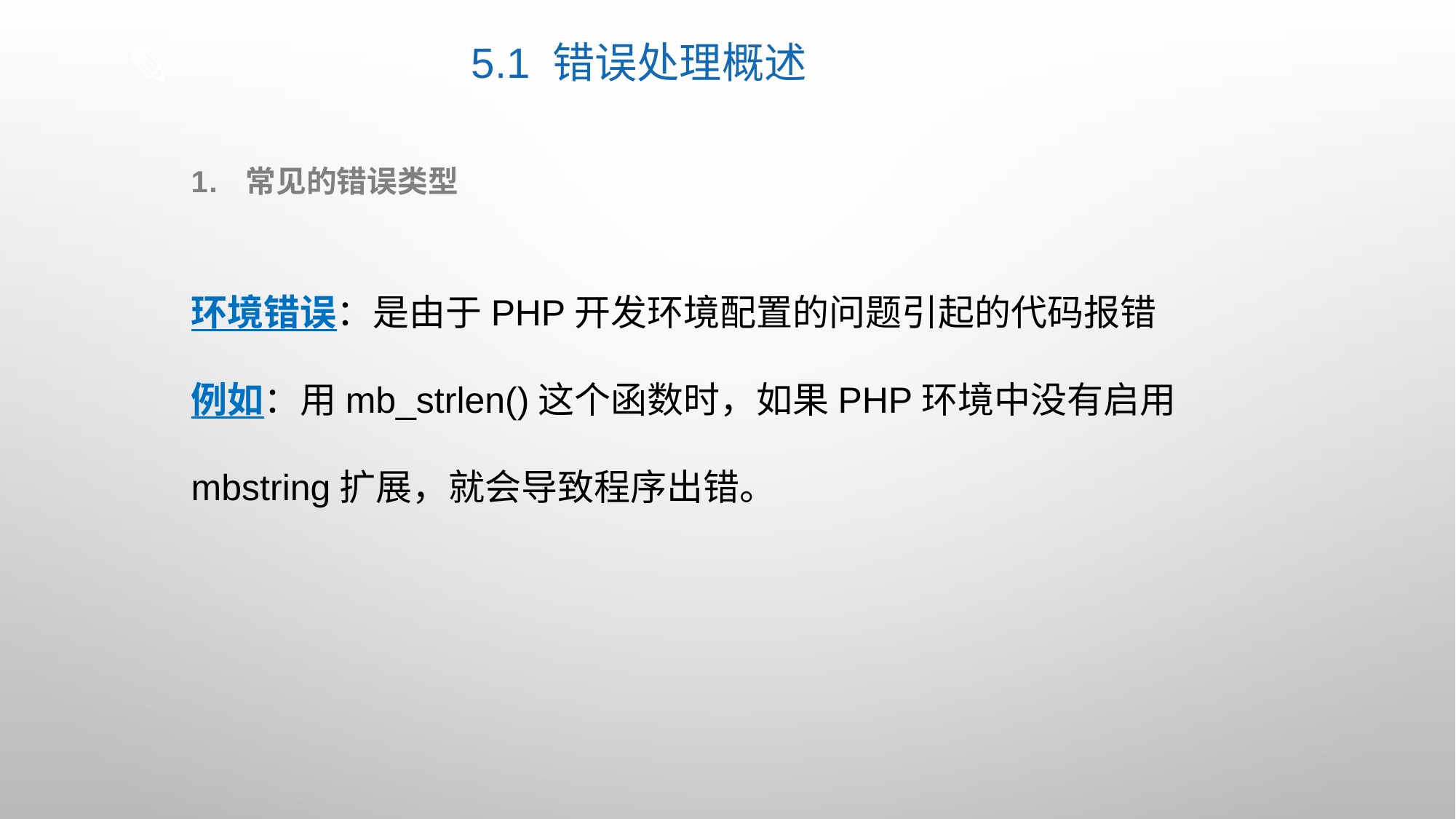

# 5.1 错误处理概述
常见的错误类型
环境错误：是由于PHP开发环境配置的问题引起的代码报错
例如：用mb_strlen()这个函数时，如果PHP环境中没有启用mbstring扩展，就会导致程序出错。